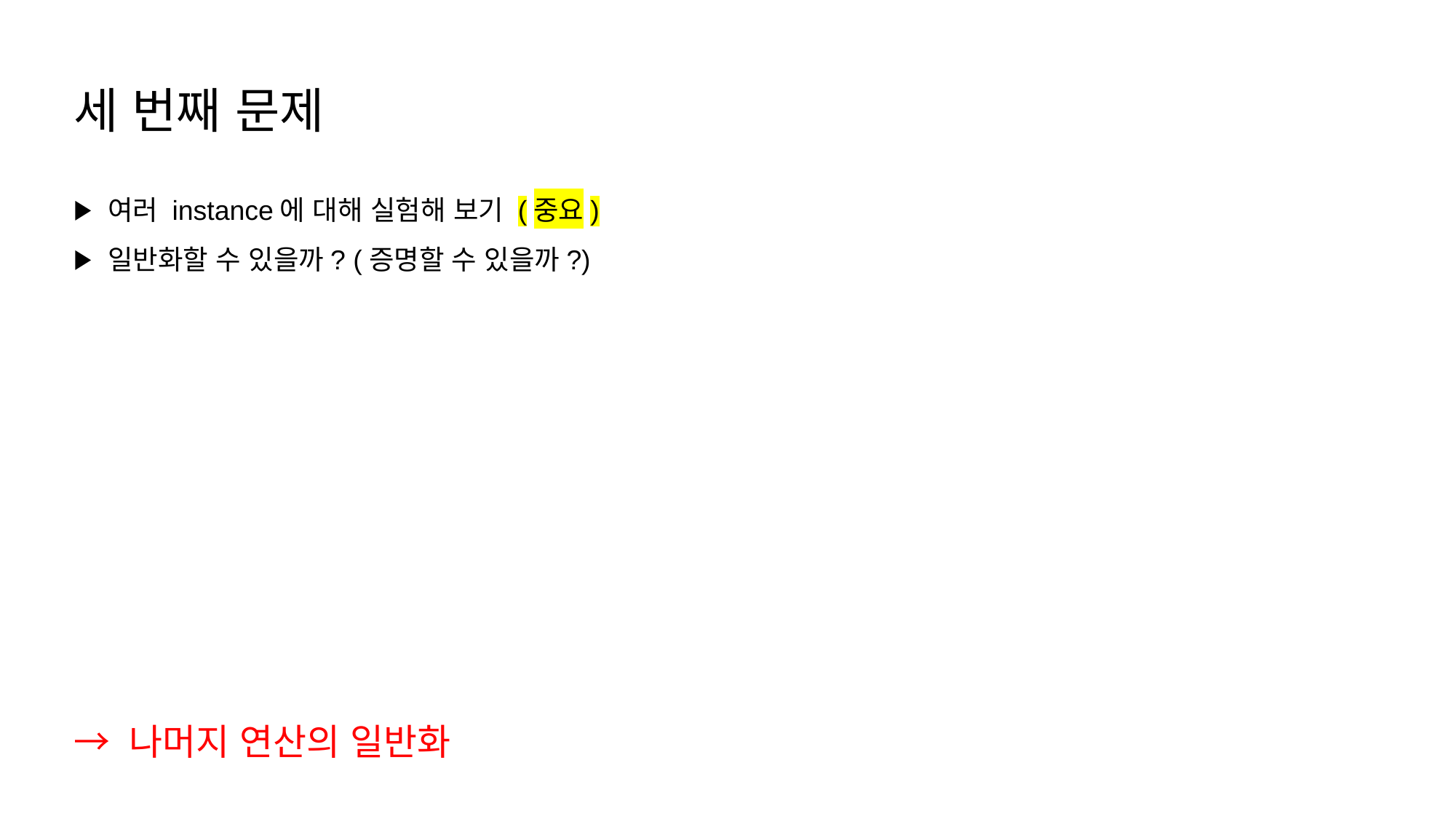

세 번째 문제
여러 instance에 대해 실험해 보기 (중요)
일반화할 수 있을까? (증명할 수 있을까?)
→ 나머지 연산의 일반화